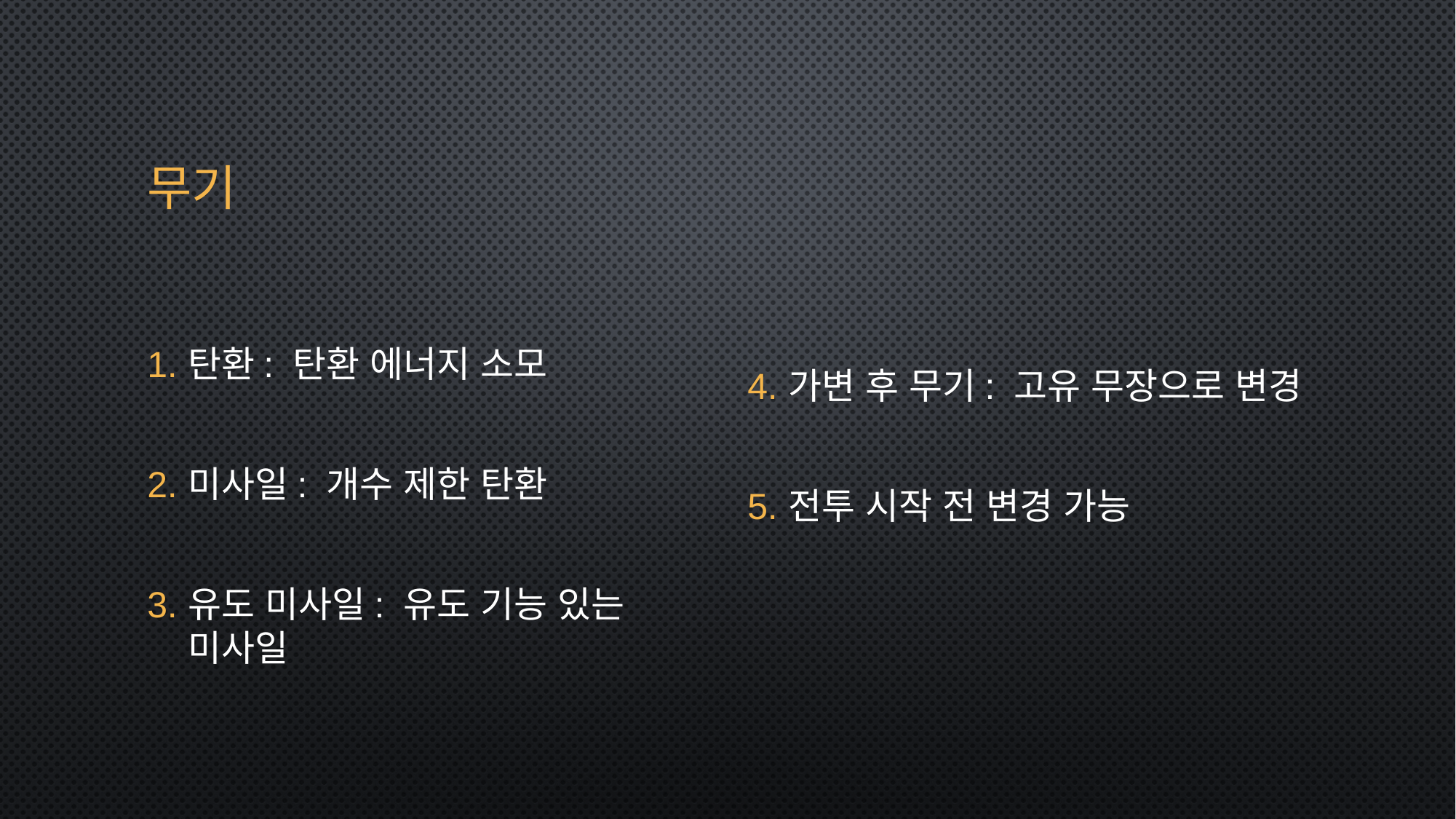

# 무기
탄환: 탄환 에너지 소모

미사일: 개수 제한 탄환

유도 미사일: 유도 기능 있는 미사일
가변 후 무기: 고유 무장으로 변경

전투 시작 전 변경 가능